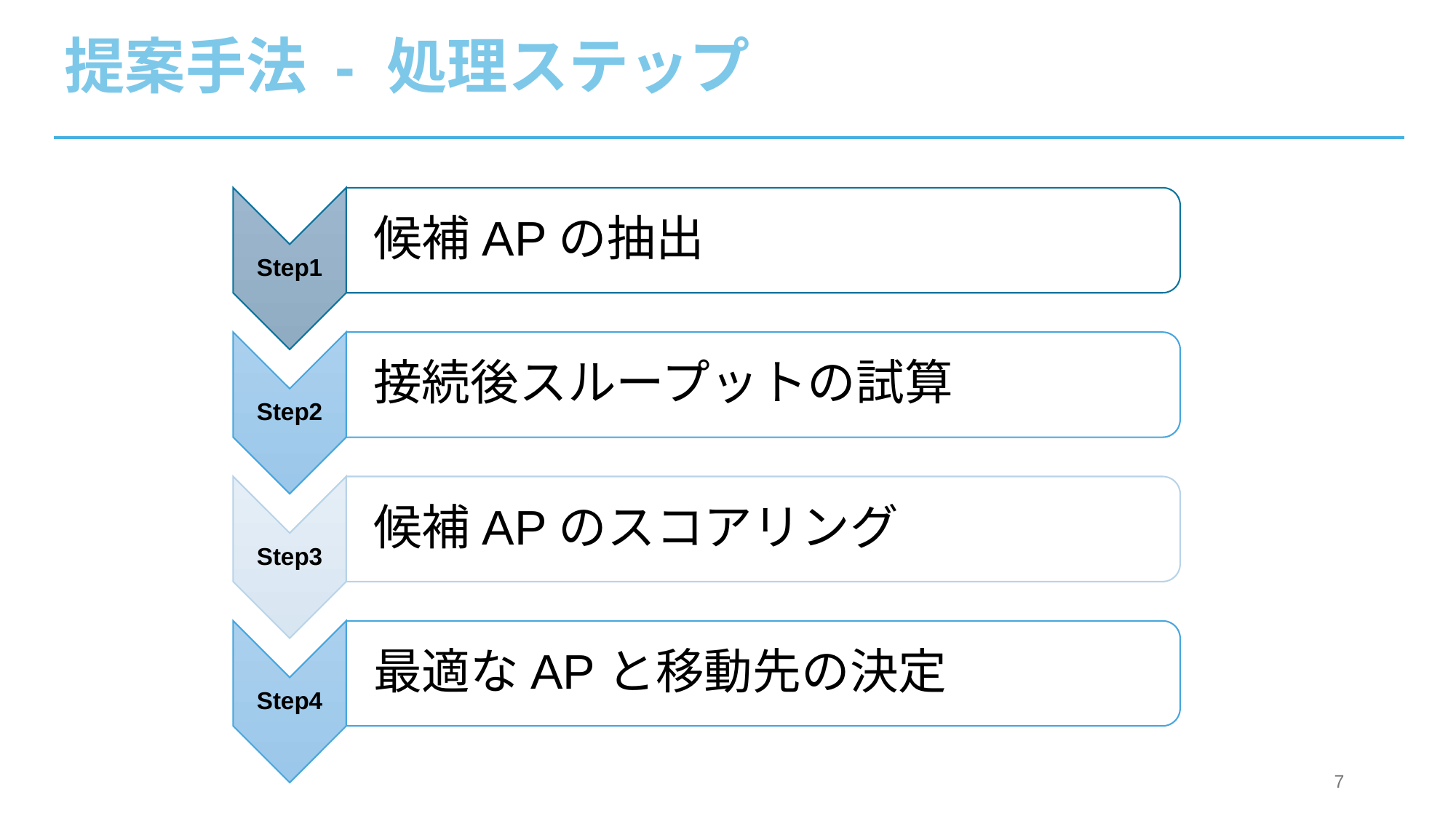

今回提案するシステムは，以下のステップで動作する．

# 提案手法 - 処理ステップ
Step1
候補APの抽出
Step2
接続後スループットの試算
Step3
候補APのスコアリング
Step4
最適なAPと移動先の決定
7